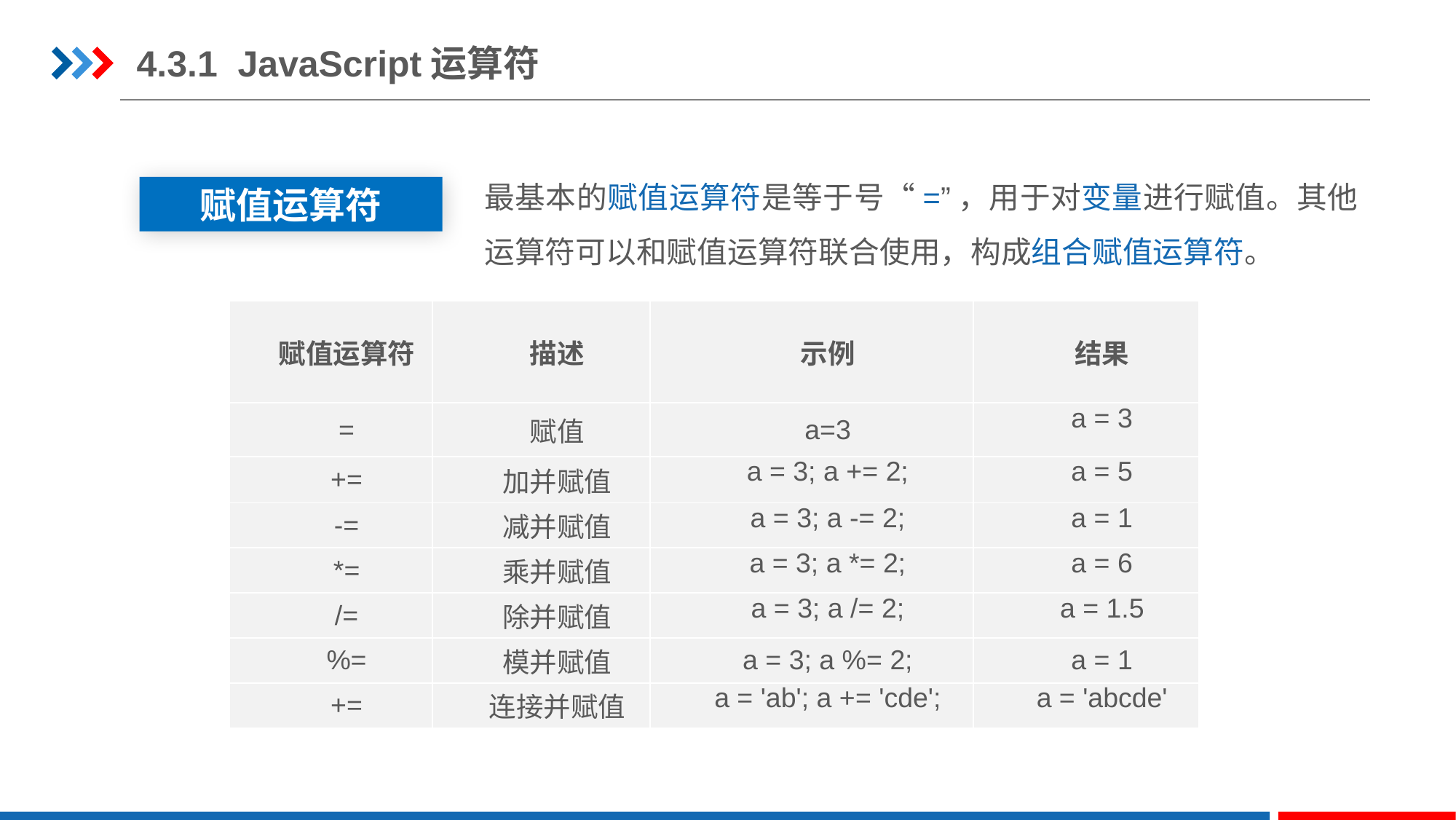

4.3.1  JavaScript运算符
最基本的赋值运算符是等于号“=”，用于对变量进行赋值。其他运算符可以和赋值运算符联合使用，构成组合赋值运算符。
赋值运算符
| 赋值运算符 | 描述 | 示例 | 结果 |
| --- | --- | --- | --- |
| = | 赋值 | a=3 | a = 3 |
| += | 加并赋值 | a = 3; a += 2; | a = 5 |
| -= | 减并赋值 | a = 3; a -= 2; | a = 1 |
| \*= | 乘并赋值 | a = 3; a \*= 2; | a = 6 |
| /= | 除并赋值 | a = 3; a /= 2; | a = 1.5 |
| %= | 模并赋值 | a = 3; a %= 2; | a = 1 |
| += | 连接并赋值 | a = 'ab'; a += 'cde'; | a = 'abcde' |